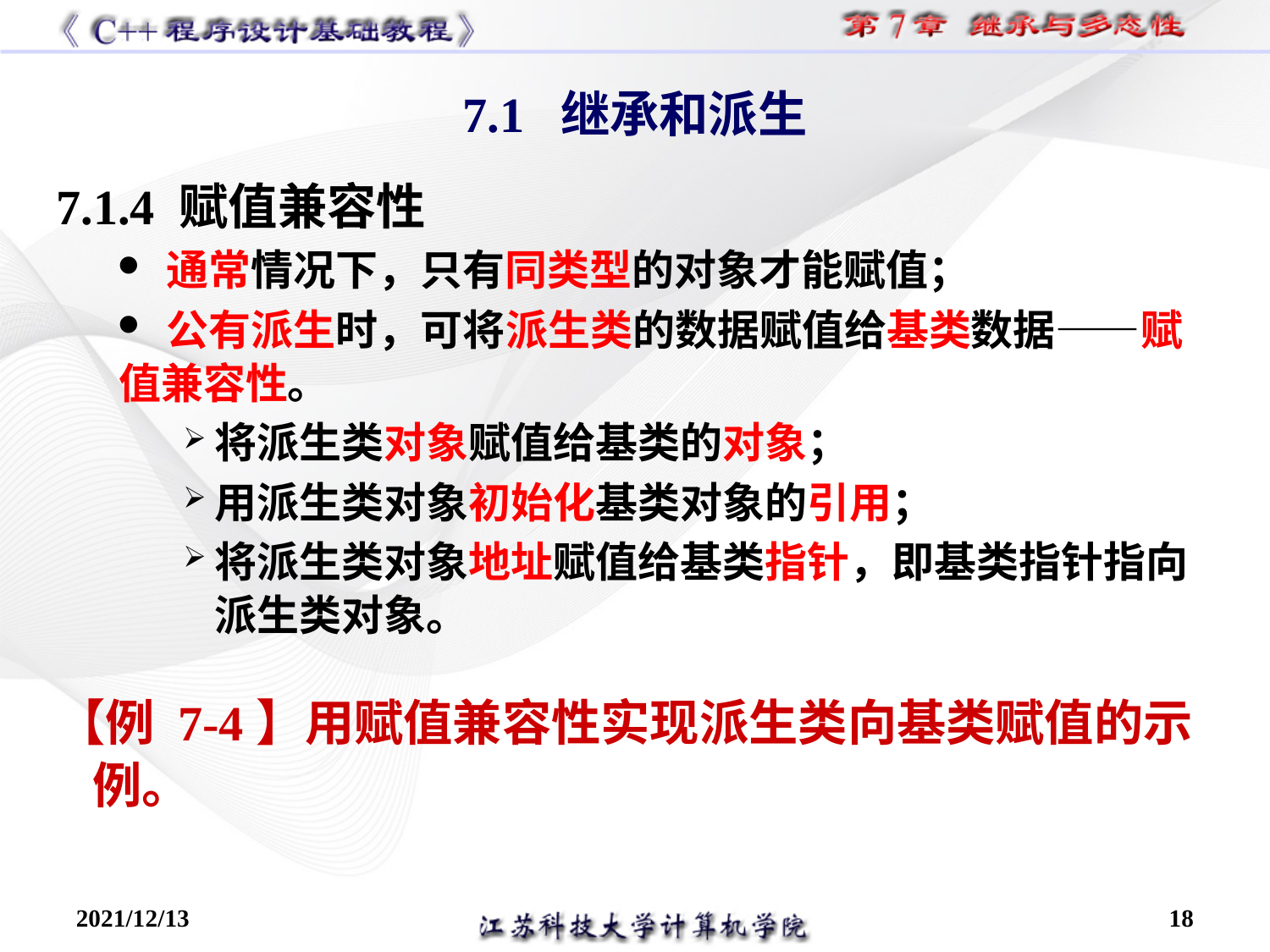

7.1.4 赋值兼容性
 通常情况下，只有同类型的对象才能赋值；
 公有派生时，可将派生类的数据赋值给基类数据——赋值兼容性。
将派生类对象赋值给基类的对象；
用派生类对象初始化基类对象的引用；
将派生类对象地址赋值给基类指针，即基类指针指向派生类对象。
【例 7-4】用赋值兼容性实现派生类向基类赋值的示例。
7.1  继承和派生